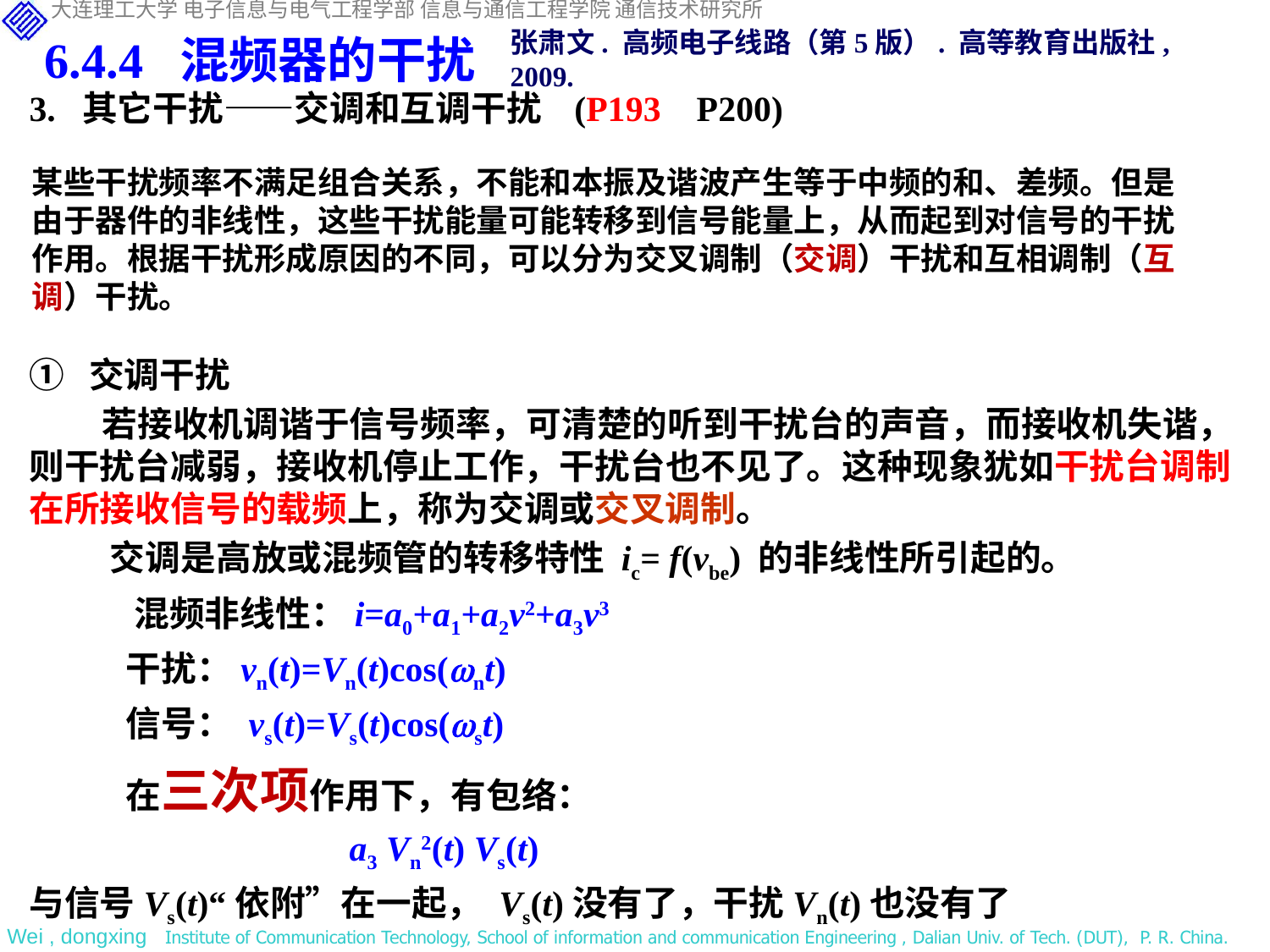

张肃文. 高频电子线路（第5版）. 高等教育出版社, 2009.
6.4.4  混频器的干扰
3.  其它干扰——交调和互调干扰   (P193    P200)

某些干扰频率不满足组合关系，不能和本振及谐波产生等于中频的和、差频。但是由于器件的非线性，这些干扰能量可能转移到信号能量上，从而起到对信号的干扰作用。根据干扰形成原因的不同，可以分为交叉调制（交调）干扰和互相调制（互调）干扰。
①  交调干扰
        若接收机调谐于信号频率，可清楚的听到干扰台的声音，而接收机失谐，则干扰台减弱，接收机停止工作，干扰台也不见了。这种现象犹如干扰台调制在所接收信号的载频上，称为交调或交叉调制。
         交调是高放或混频管的转移特性 ic= f(vbe) 的非线性所引起的。
            混频非线性：i=a0+a1+a2v2+a3v3
           干扰：vn(t)=Vn(t)cos(ωnt)
           信号： vs(t)=Vs(t)cos(ωst)
           在三次项作用下，有包络：
                                    a3 Vn2(t) Vs(t)
与信号Vs(t)“依附”在一起， Vs(t)没有了，干扰Vn(t)也没有了